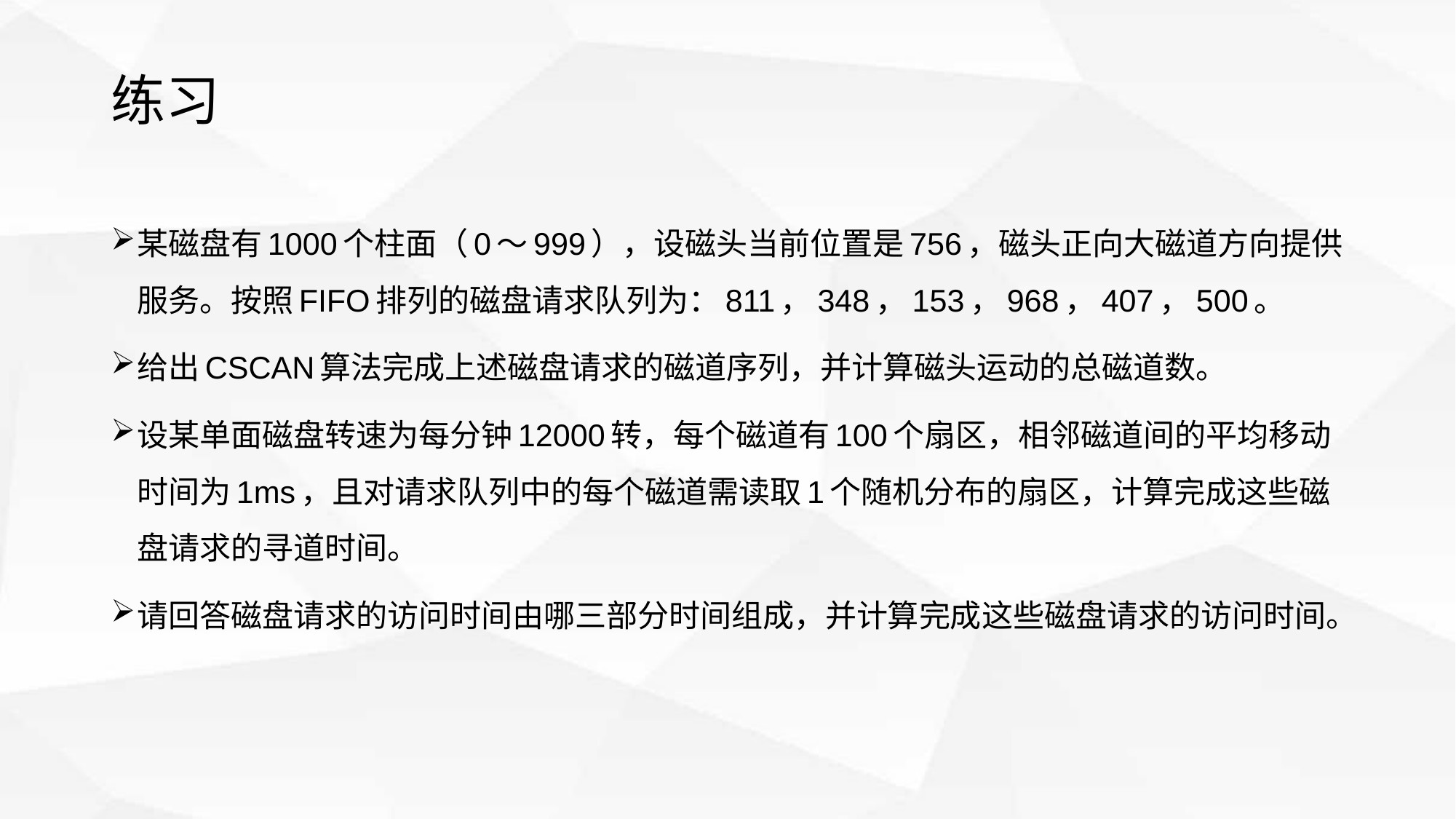

# 练习
某磁盘有1000个柱面（0～999），设磁头当前位置是756，磁头正向大磁道方向提供服务。按照FIFO排列的磁盘请求队列为：811，348，153，968，407，500。
给出CSCAN算法完成上述磁盘请求的磁道序列，并计算磁头运动的总磁道数。
设某单面磁盘转速为每分钟12000转，每个磁道有100个扇区，相邻磁道间的平均移动时间为1ms，且对请求队列中的每个磁道需读取1个随机分布的扇区，计算完成这些磁盘请求的寻道时间。
请回答磁盘请求的访问时间由哪三部分时间组成，并计算完成这些磁盘请求的访问时间。